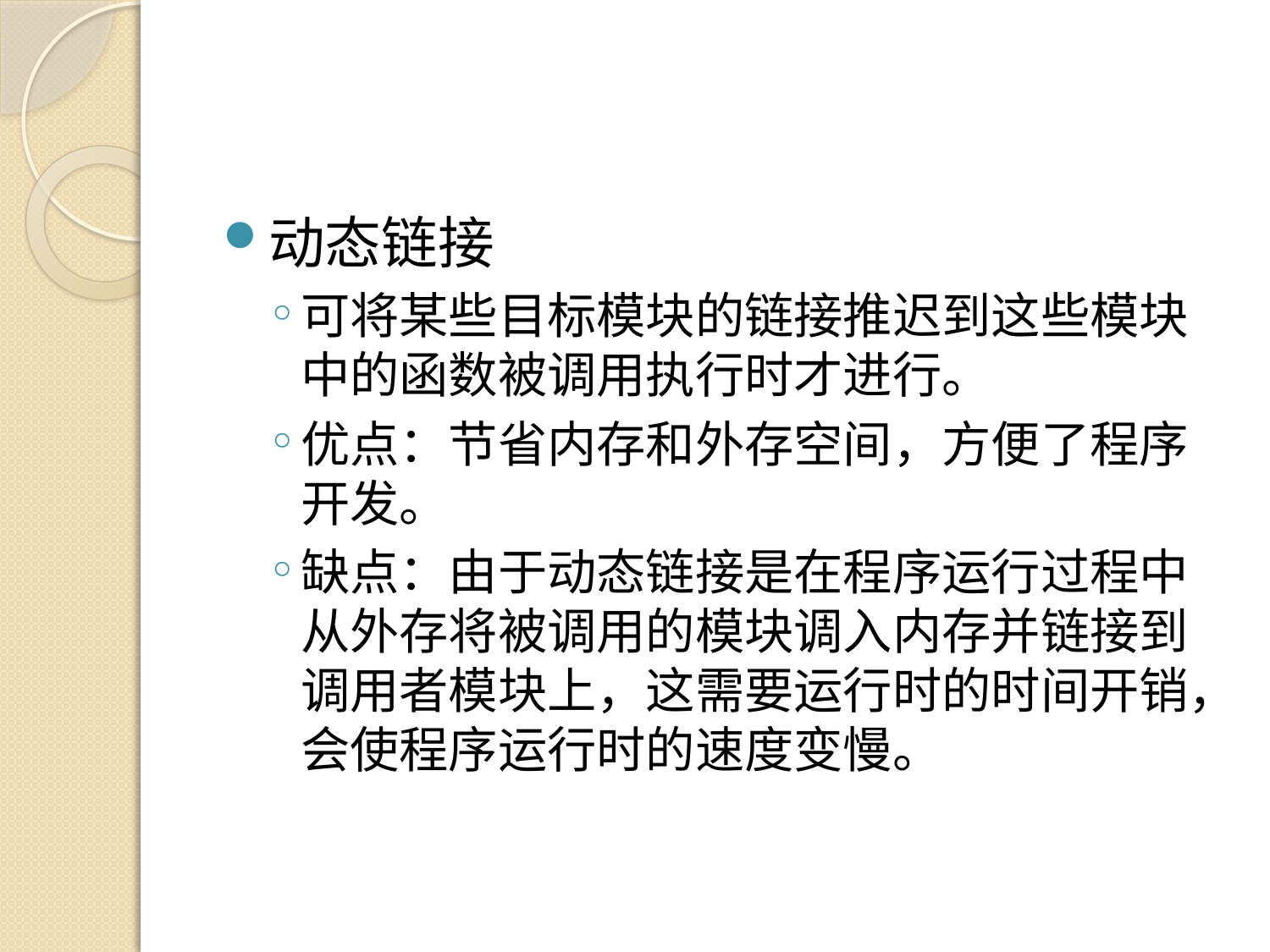

#
动态链接
可将某些目标模块的链接推迟到这些模块中的函数被调用执行时才进行。
优点：节省内存和外存空间，方便了程序开发。
缺点：由于动态链接是在程序运行过程中从外存将被调用的模块调入内存并链接到调用者模块上，这需要运行时的时间开销，会使程序运行时的速度变慢。